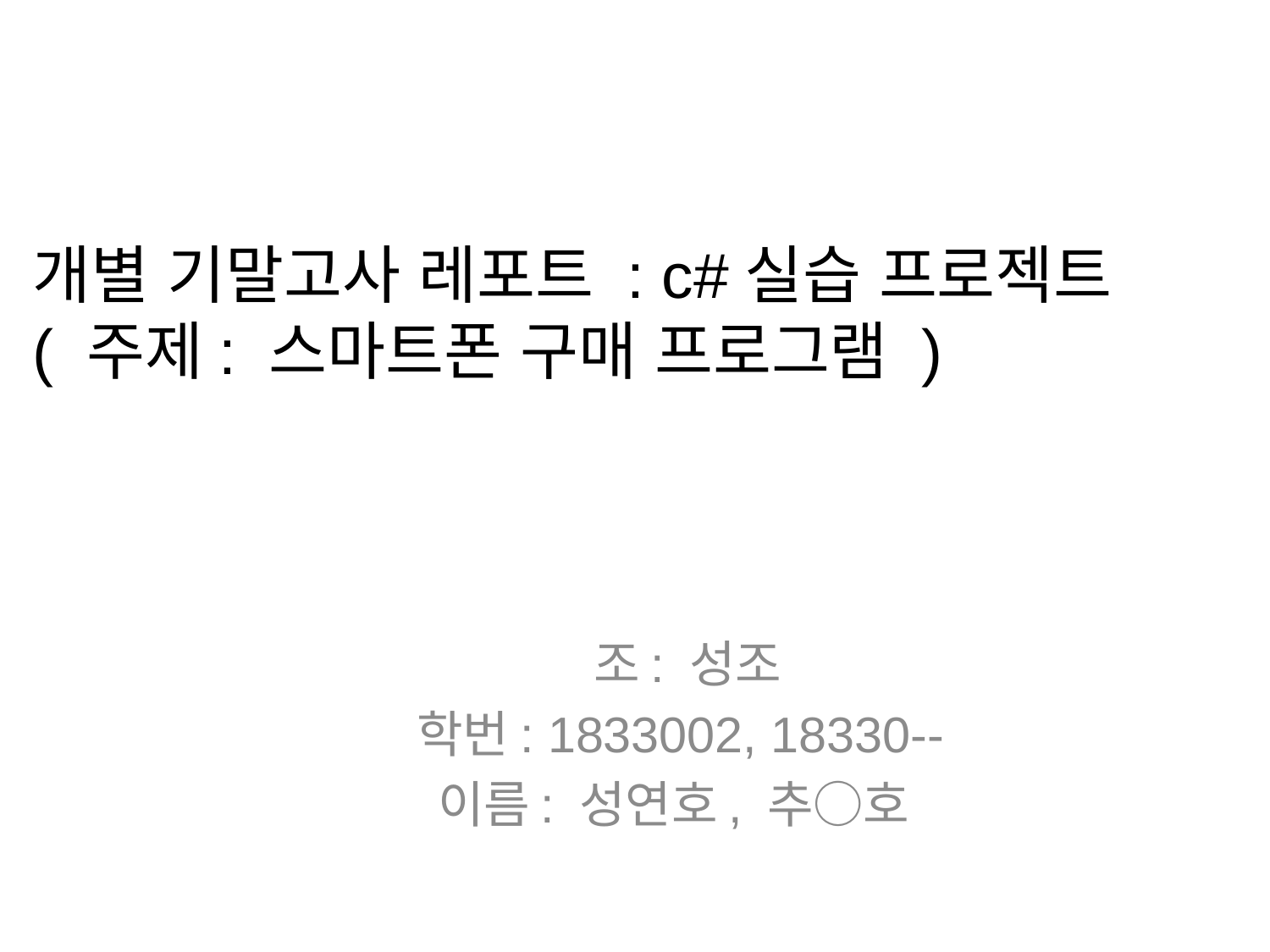

# 개별 기말고사 레포트 : c#실습 프로젝트 ( 주제: 스마트폰 구매 프로그램 )

조: 성조
학번: 1833002, 18330--
이름: 성연호, 추○호